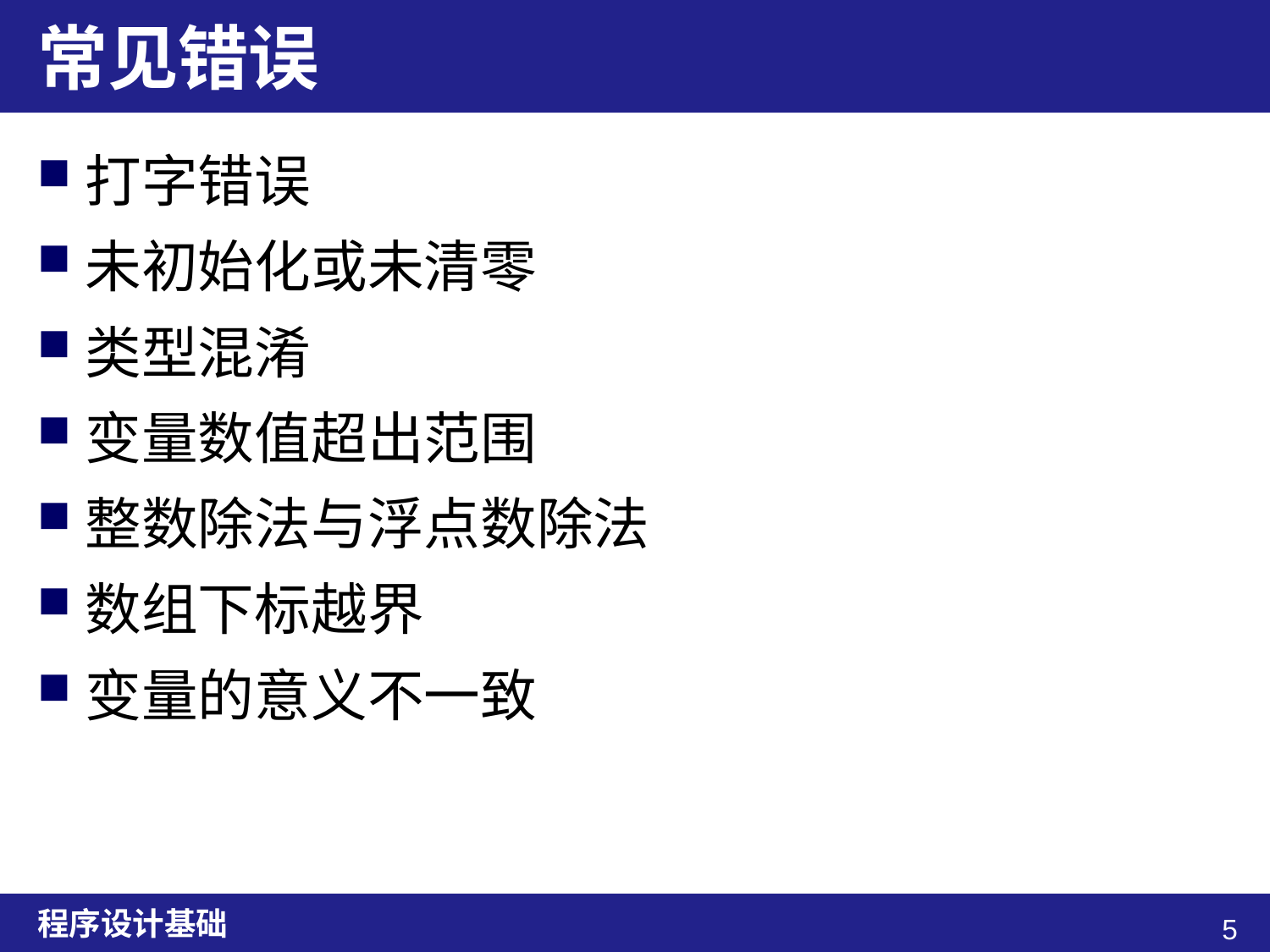

# 常见错误
打字错误
未初始化或未清零
类型混淆
变量数值超出范围
整数除法与浮点数除法
数组下标越界
变量的意义不一致